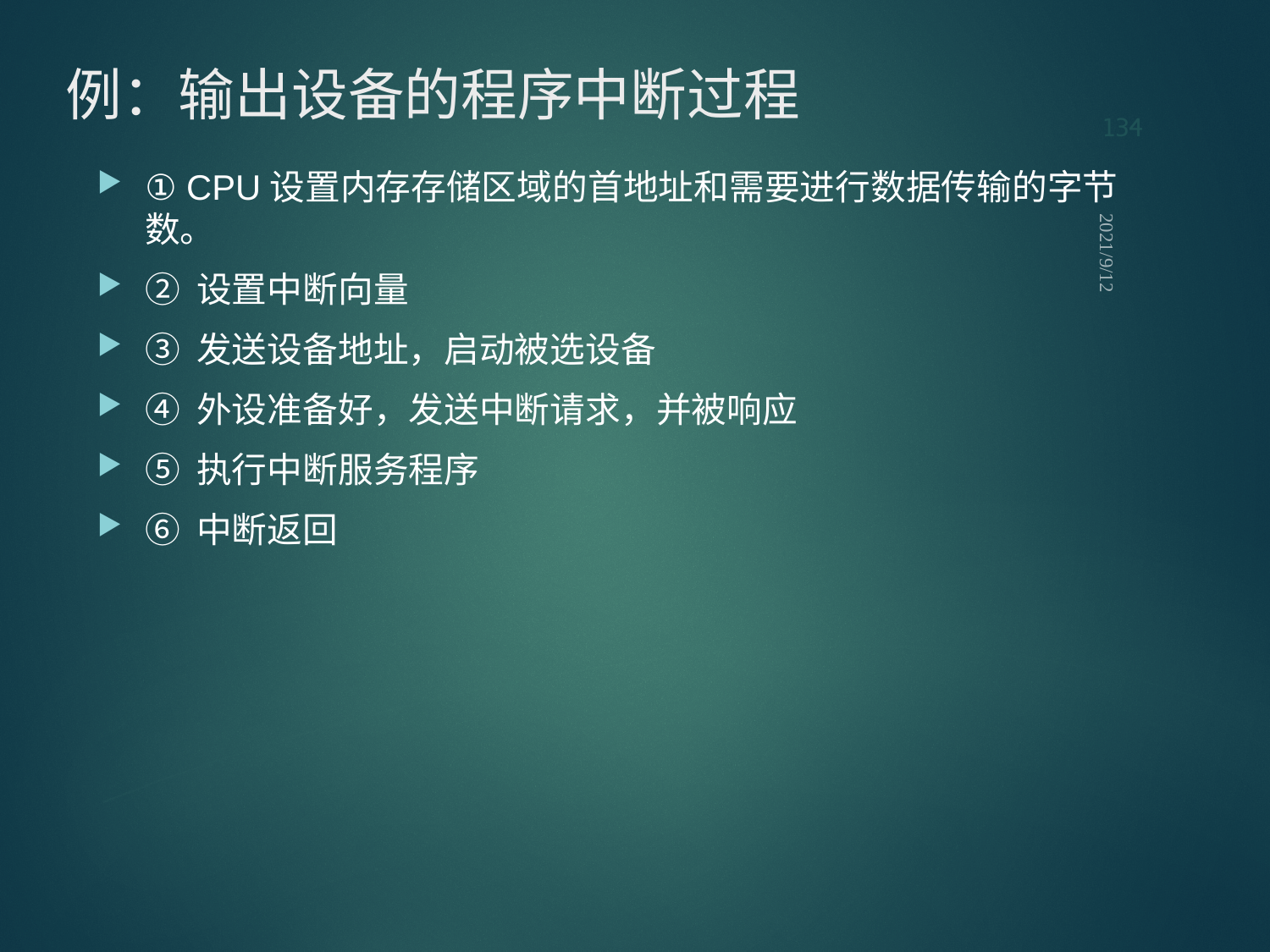

134
# 例：输出设备的程序中断过程
① CPU设置内存存储区域的首地址和需要进行数据传输的字节数。
② 设置中断向量
③ 发送设备地址，启动被选设备
④ 外设准备好，发送中断请求，并被响应
⑤ 执行中断服务程序
⑥ 中断返回
2021/9/12